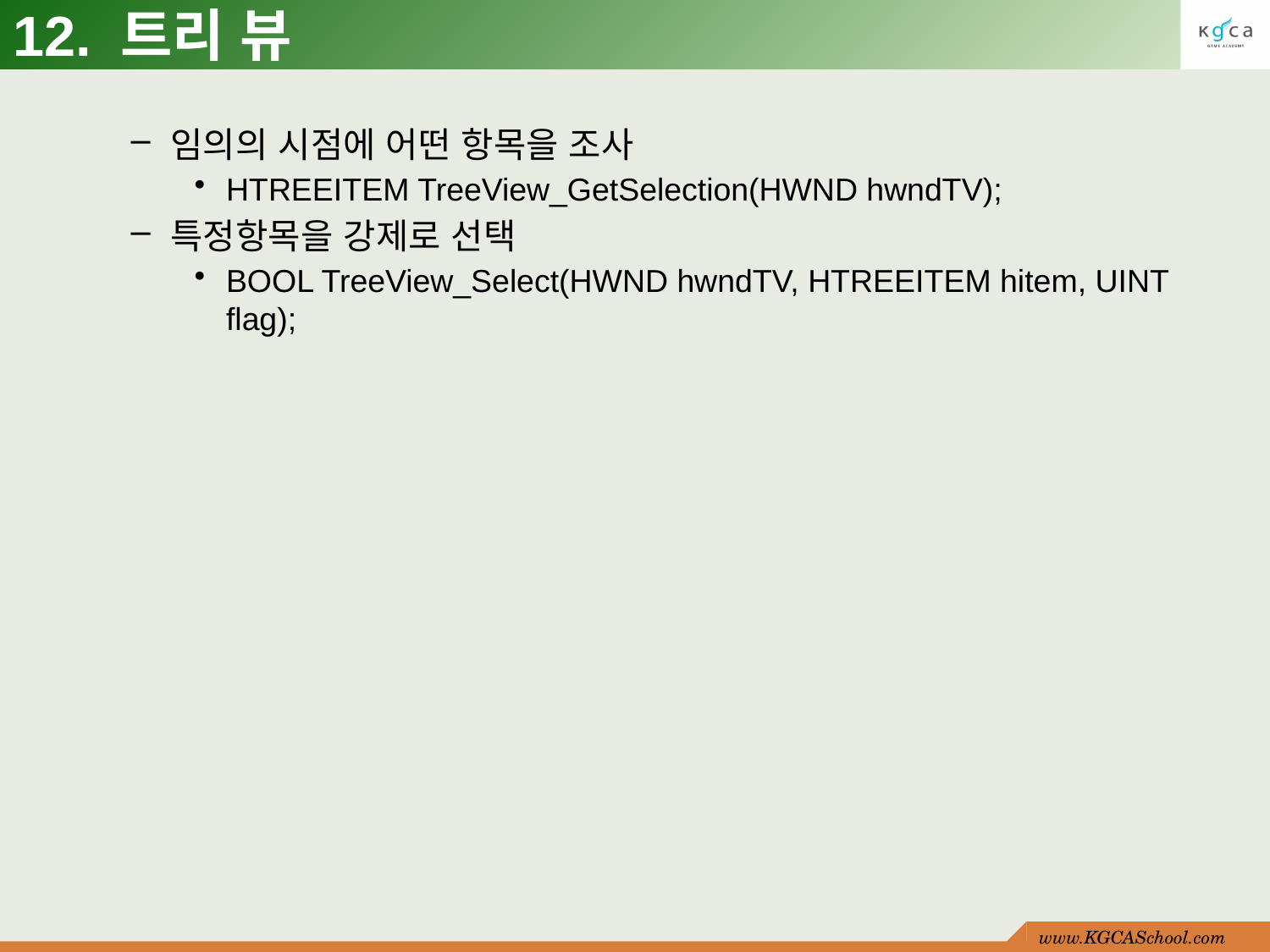

# 12. 트리 뷰
임의의 시점에 어떤 항목을 조사
HTREEITEM TreeView_GetSelection(HWND hwndTV);
특정항목을 강제로 선택
BOOL TreeView_Select(HWND hwndTV, HTREEITEM hitem, UINT flag);